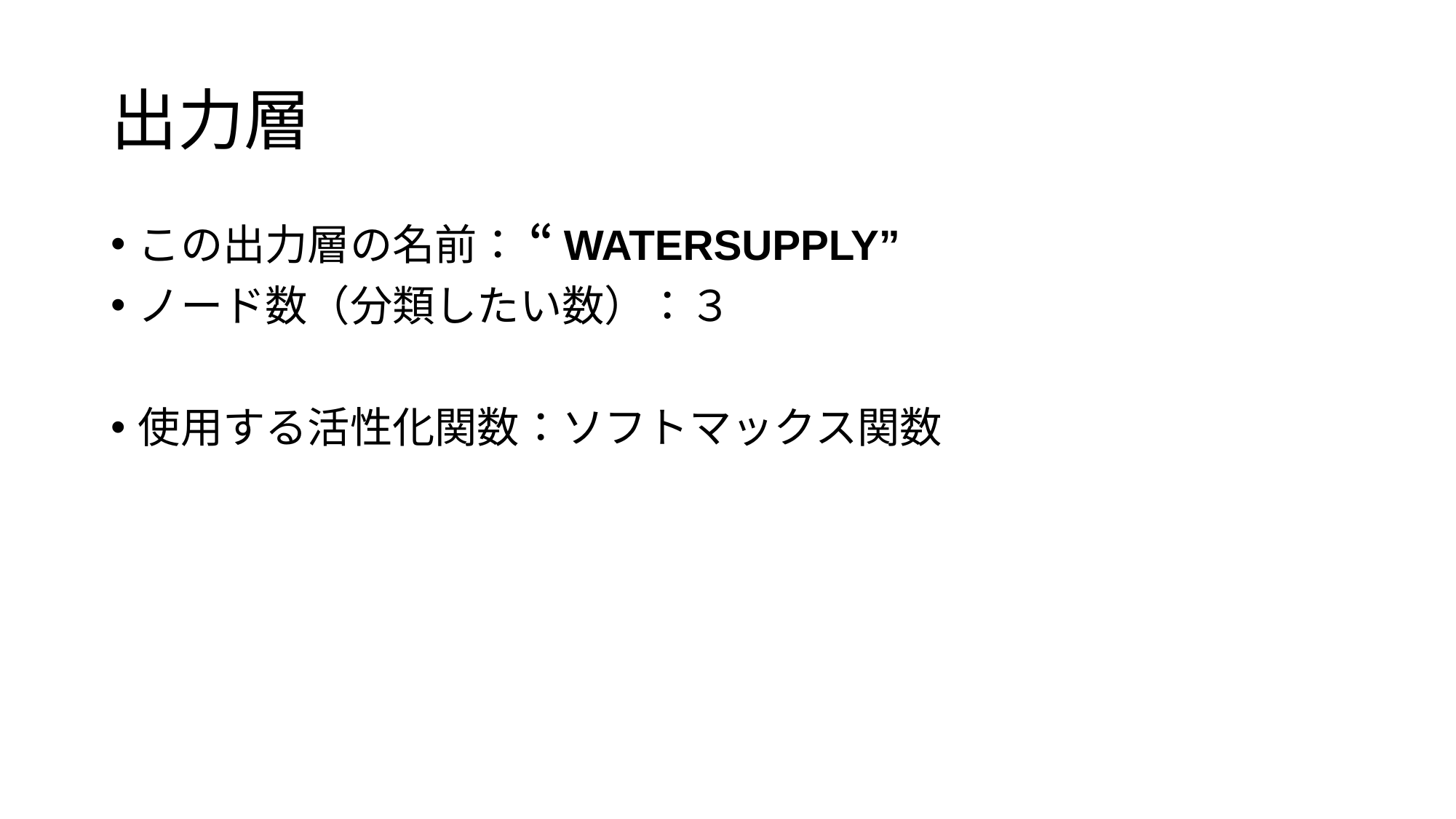

# 出力層
この出力層の名前： “WATERSUPPLY”
ノード数（分類したい数）：３

使用する活性化関数：ソフトマックス関数